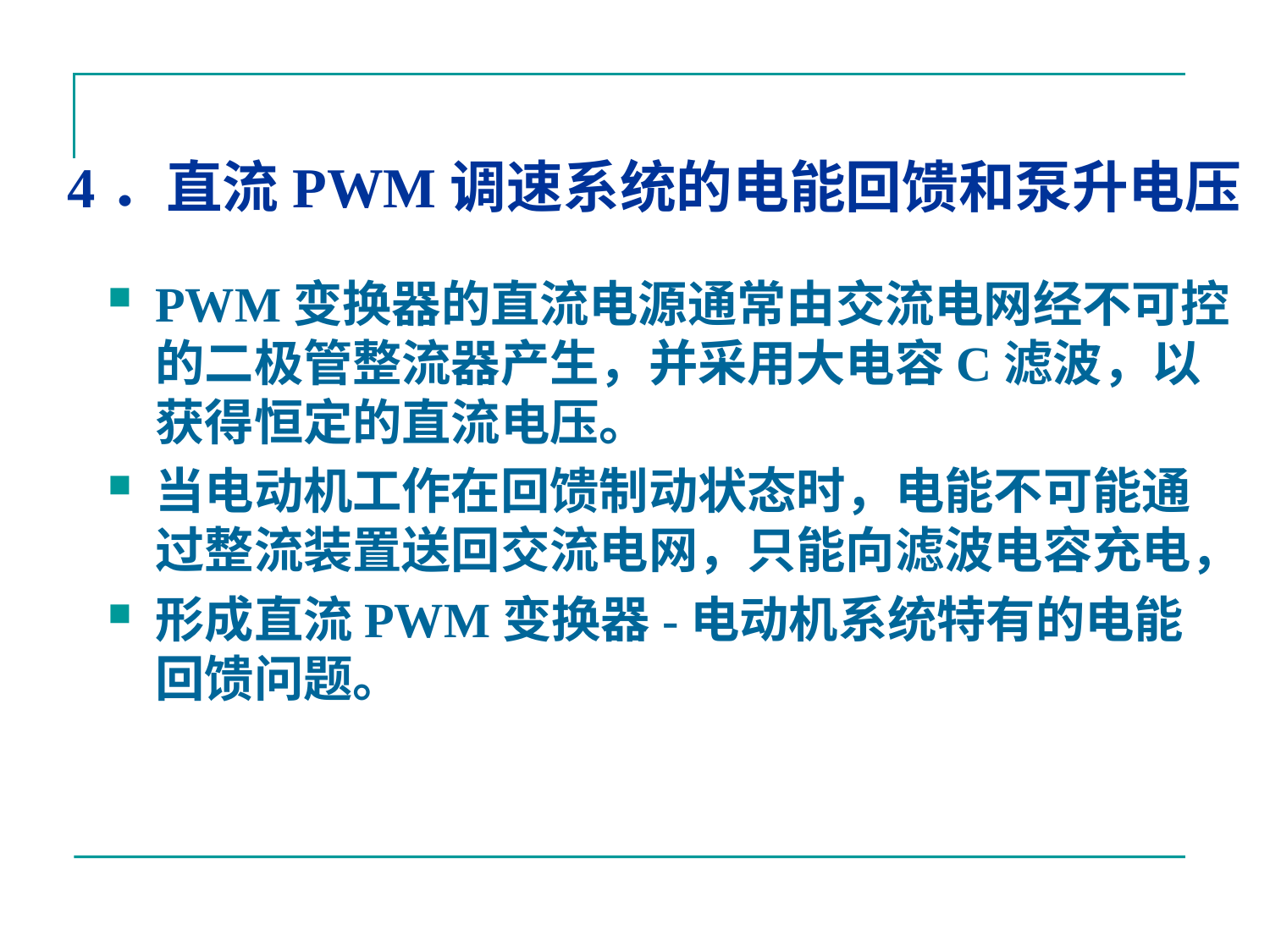

# 4．直流PWM调速系统的电能回馈和泵升电压
PWM变换器的直流电源通常由交流电网经不可控的二极管整流器产生，并采用大电容C滤波，以获得恒定的直流电压。
当电动机工作在回馈制动状态时，电能不可能通过整流装置送回交流电网，只能向滤波电容充电，
形成直流PWM变换器-电动机系统特有的电能回馈问题。